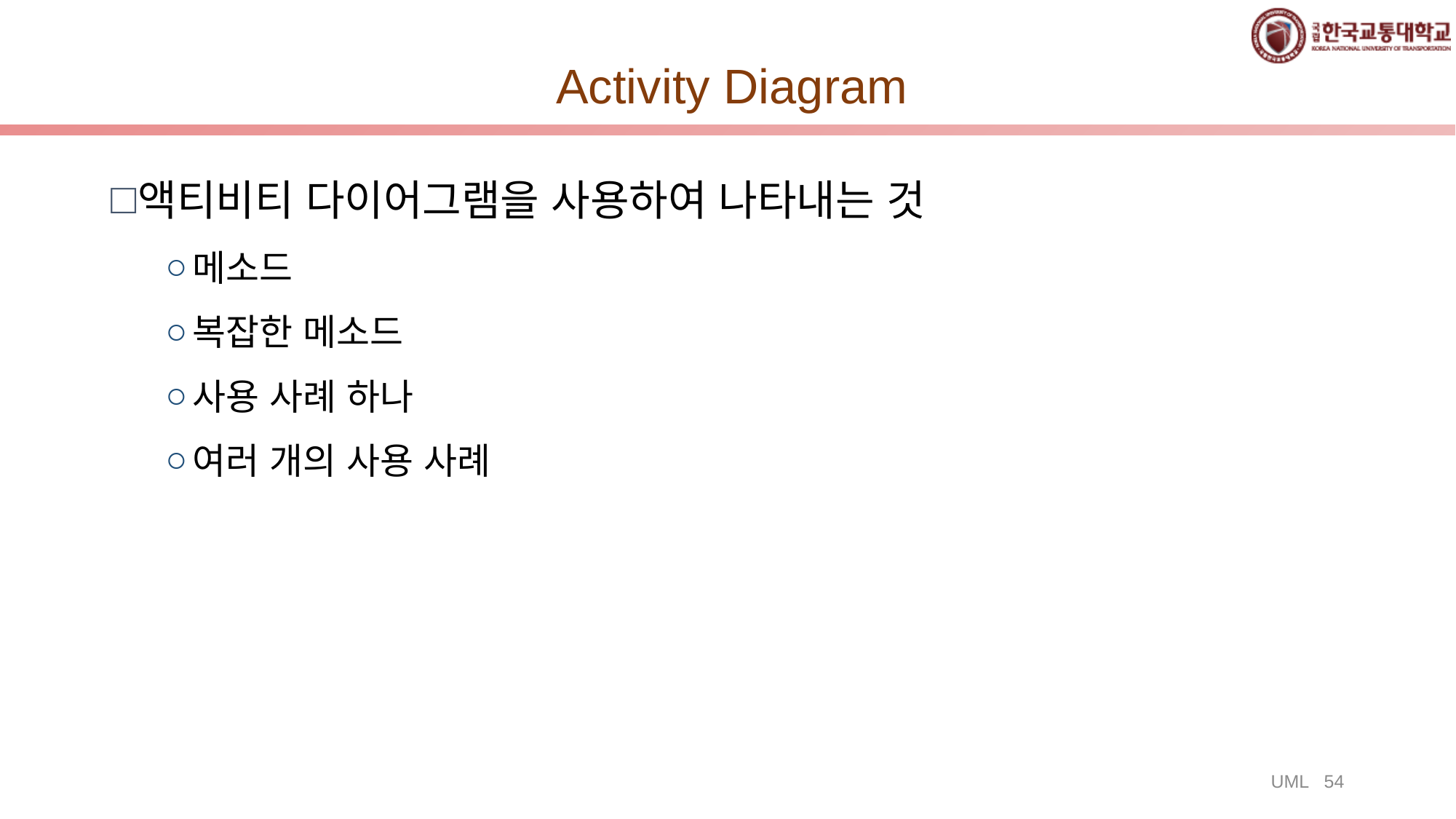

# Activity Diagram
액티비티 다이어그램을 사용하여 나타내는 것
메소드
복잡한 메소드
사용 사례 하나
여러 개의 사용 사례

UML   54